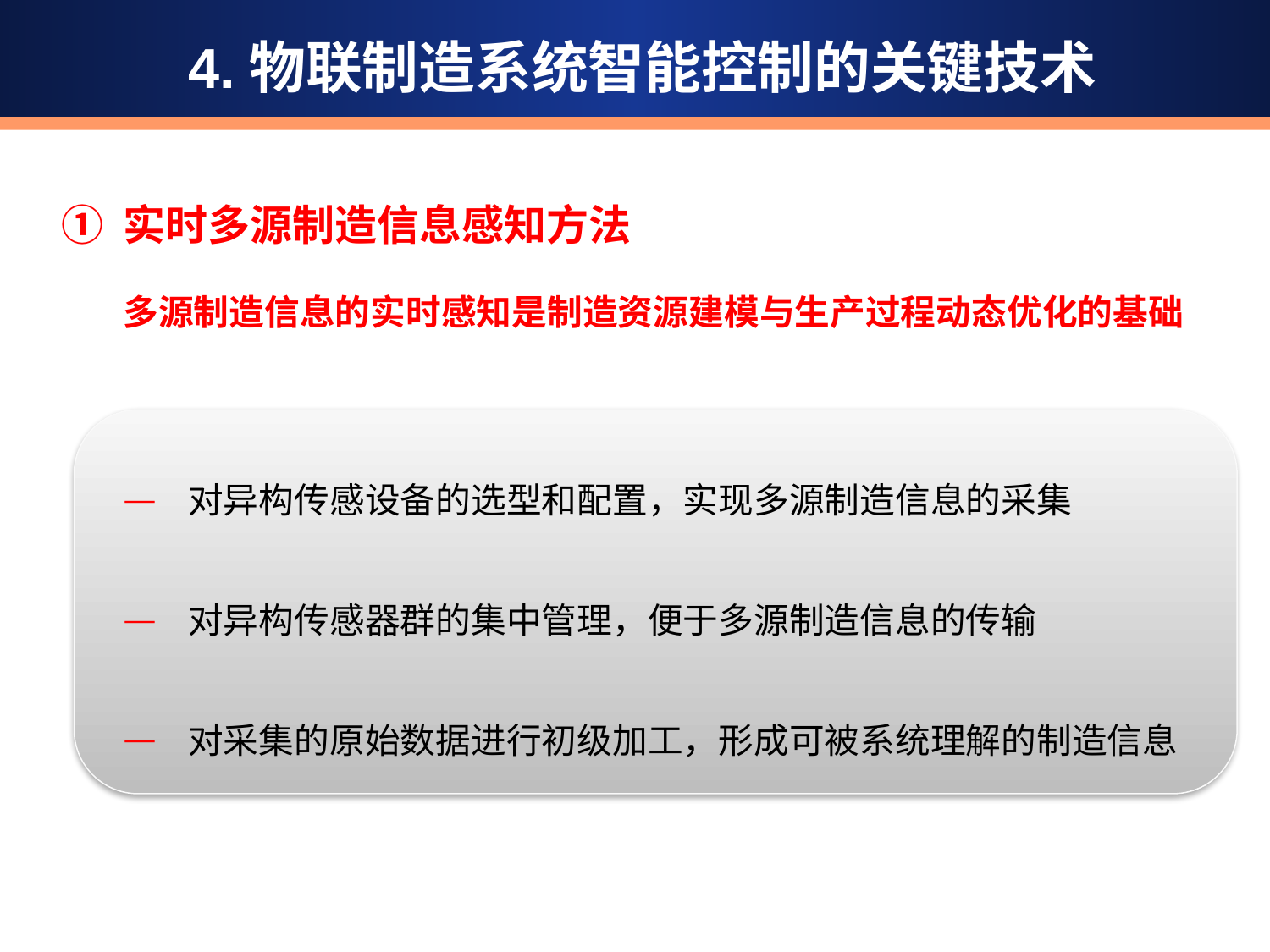

4.物联制造系统智能控制的关键技术
① 实时多源制造信息感知方法
多源制造信息的实时感知是制造资源建模与生产过程动态优化的基础

对异构传感设备的选型和配置，实现多源制造信息的采集

对异构传感器群的集中管理，便于多源制造信息的传输

对采集的原始数据进行初级加工，形成可被系统理解的制造信息